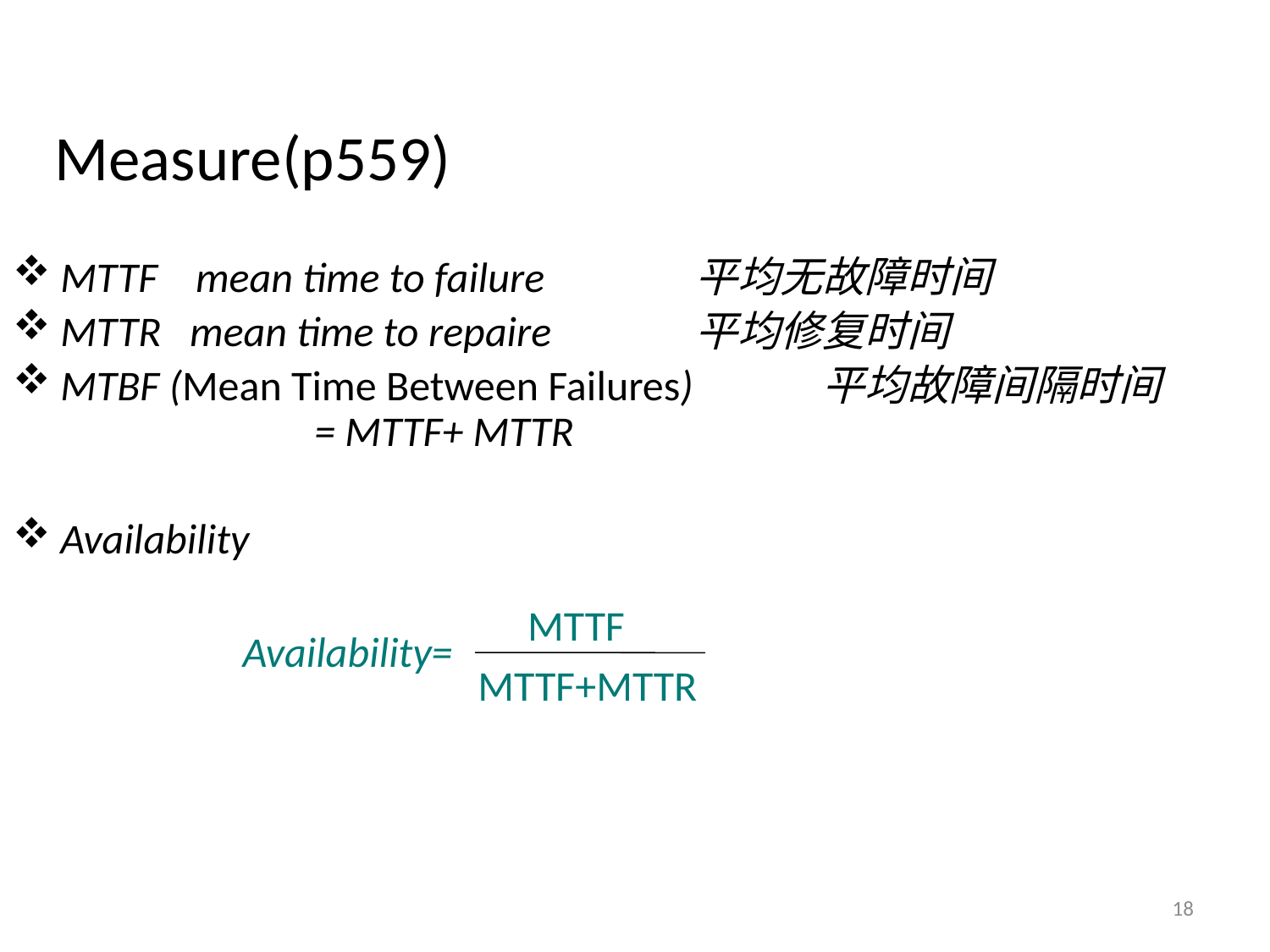

Measure(p559)
MTTF    mean time to failure		平均无故障时间
MTTR   mean time to repaire		平均修复时间
MTBF (Mean Time Between Failures)  	平均故障间隔时间
		= MTTF+ MTTR

Availability

MTTF
Availability=
MTTF+MTTR

18